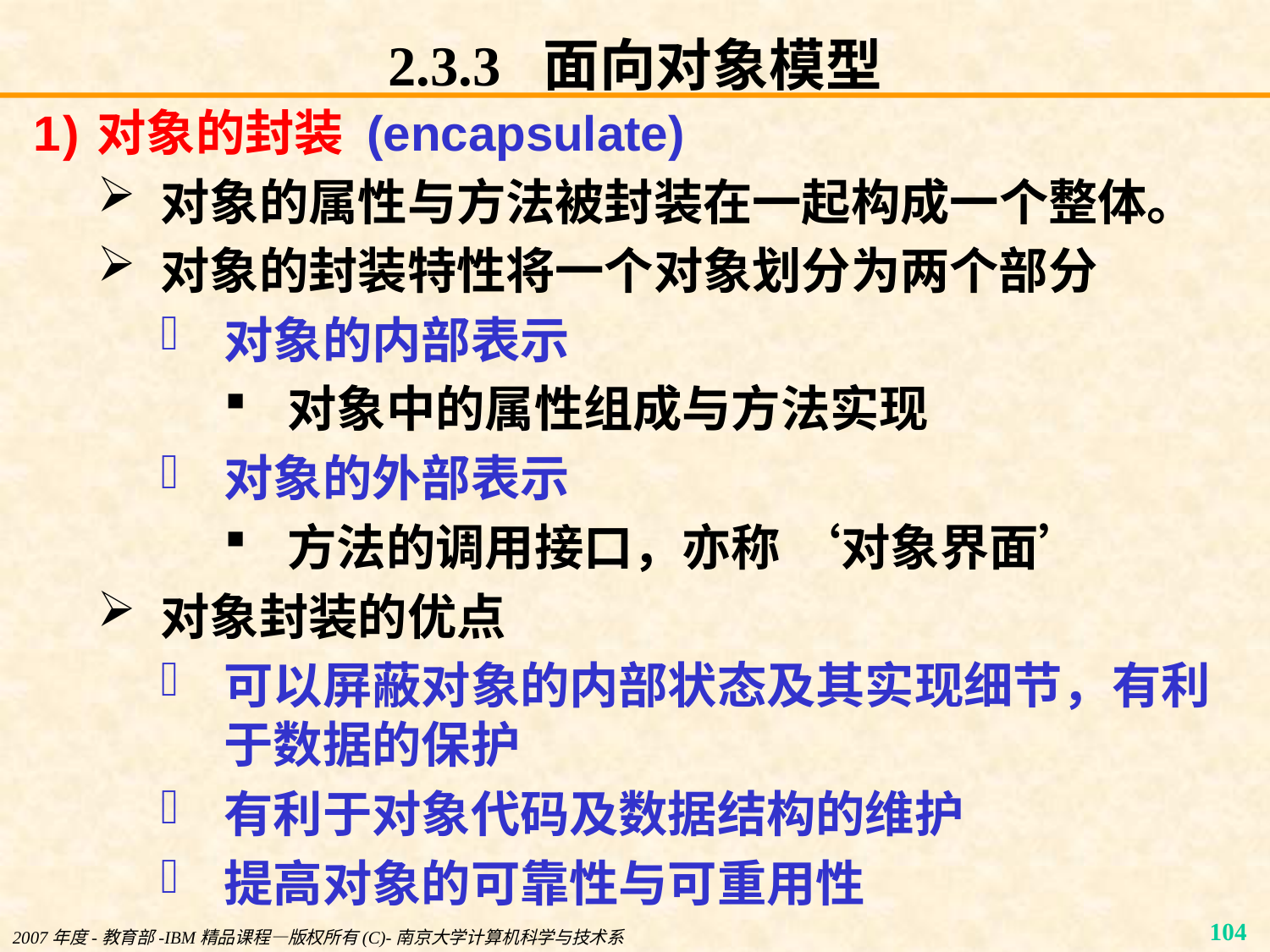

# 2.3.3  面向对象模型
对象的封装 (encapsulate)
对象的属性与方法被封装在一起构成一个整体。
对象的封装特性将一个对象划分为两个部分
对象的内部表示
对象中的属性组成与方法实现
对象的外部表示
方法的调用接口，亦称 ‘对象界面’
对象封装的优点
可以屏蔽对象的内部状态及其实现细节，有利于数据的保护
有利于对象代码及数据结构的维护
提高对象的可靠性与可重用性
104
2007年度-教育部-IBM精品课程—版权所有(C)-南京大学计算机科学与技术系